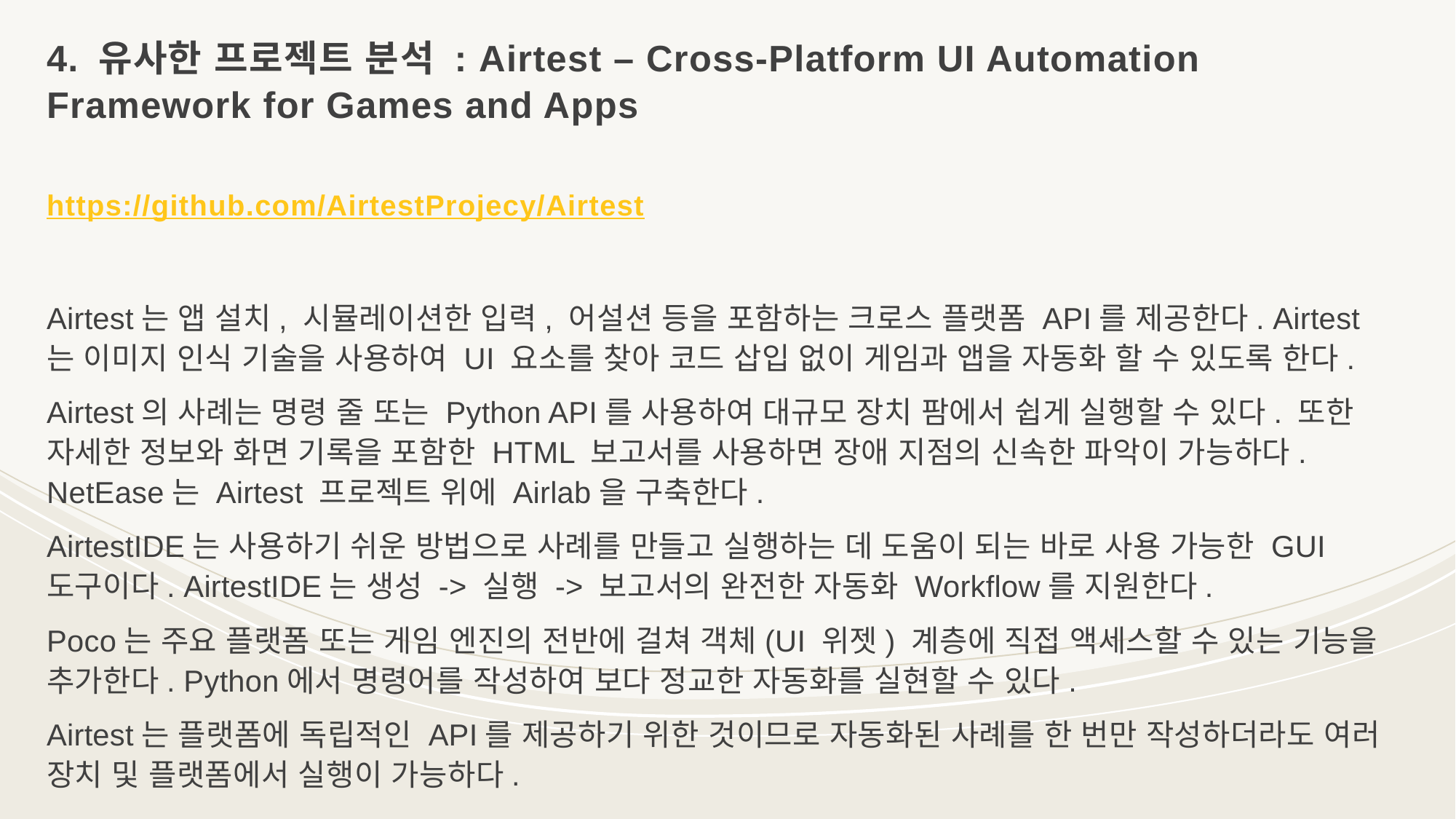

# 4. 유사한 프로젝트 분석 : Airtest – Cross-Platform UI Automation Framework for Games and Apps https://github.com/AirtestProjecy/Airtest
Airtest는 앱 설치, 시뮬레이션한 입력, 어설션 등을 포함하는 크로스 플랫폼 API를 제공한다. Airtest는 이미지 인식 기술을 사용하여 UI 요소를 찾아 코드 삽입 없이 게임과 앱을 자동화 할 수 있도록 한다.
Airtest의 사례는 명령 줄 또는 Python API를 사용하여 대규모 장치 팜에서 쉽게 실행할 수 있다. 또한 자세한 정보와 화면 기록을 포함한 HTML 보고서를 사용하면 장애 지점의 신속한 파악이 가능하다. NetEase는 Airtest 프로젝트 위에 Airlab을 구축한다.
AirtestIDE는 사용하기 쉬운 방법으로 사례를 만들고 실행하는 데 도움이 되는 바로 사용 가능한 GUI 도구이다. AirtestIDE는 생성 -> 실행 -> 보고서의 완전한 자동화 Workflow를 지원한다.
Poco는 주요 플랫폼 또는 게임 엔진의 전반에 걸쳐 객체(UI 위젯) 계층에 직접 액세스할 수 있는 기능을 추가한다. Python에서 명령어를 작성하여 보다 정교한 자동화를 실현할 수 있다.
Airtest는 플랫폼에 독립적인 API를 제공하기 위한 것이므로 자동화된 사례를 한 번만 작성하더라도 여러 장치 및 플랫폼에서 실행이 가능하다.